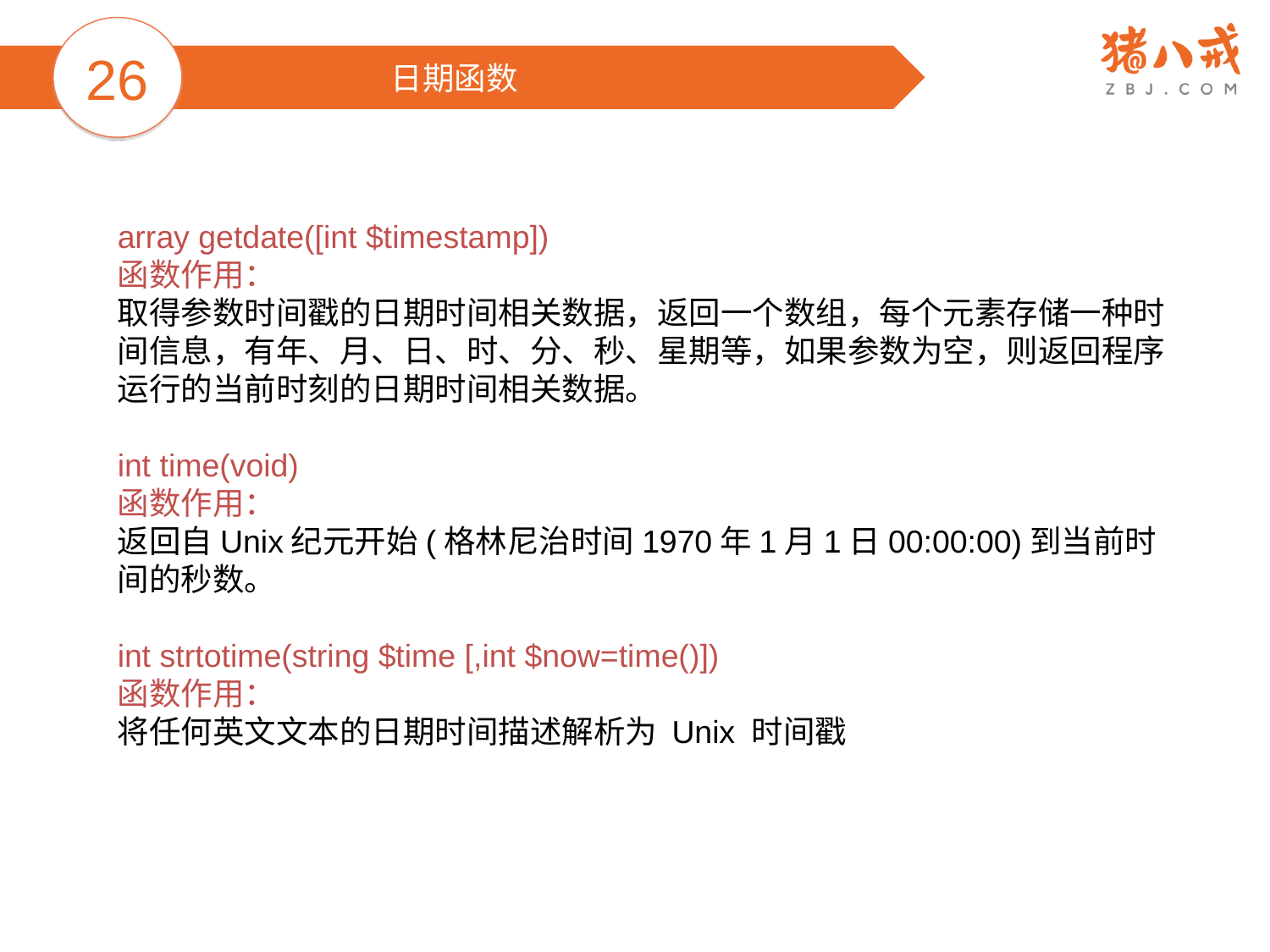

26
日期函数

array getdate([int $timestamp])
函数作用：
取得参数时间戳的日期时间相关数据，返回一个数组，每个元素存储一种时间信息，有年、月、日、时、分、秒、星期等，如果参数为空，则返回程序运行的当前时刻的日期时间相关数据。

int time(void)
函数作用：
返回自Unix纪元开始(格林尼治时间1970年1月1日00:00:00)到当前时间的秒数。

int strtotime(string $time [,int $now=time()])
函数作用：
将任何英文文本的日期时间描述解析为 Unix 时间戳